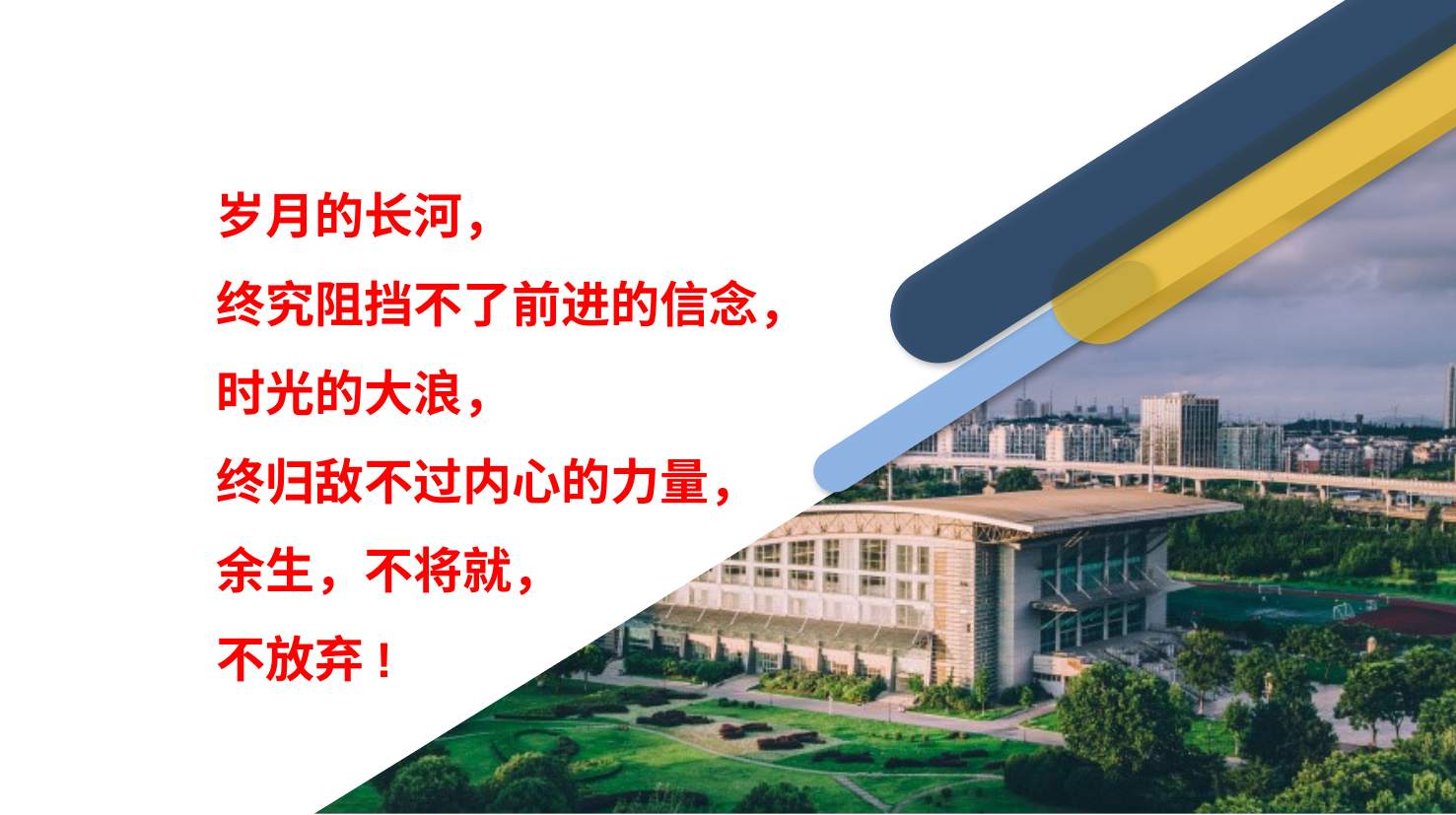

岁月的长河，
终究阻挡不了前进的信念，
时光的大浪，
终归敌不过内心的力量，
余生，不将就，
不放弃!